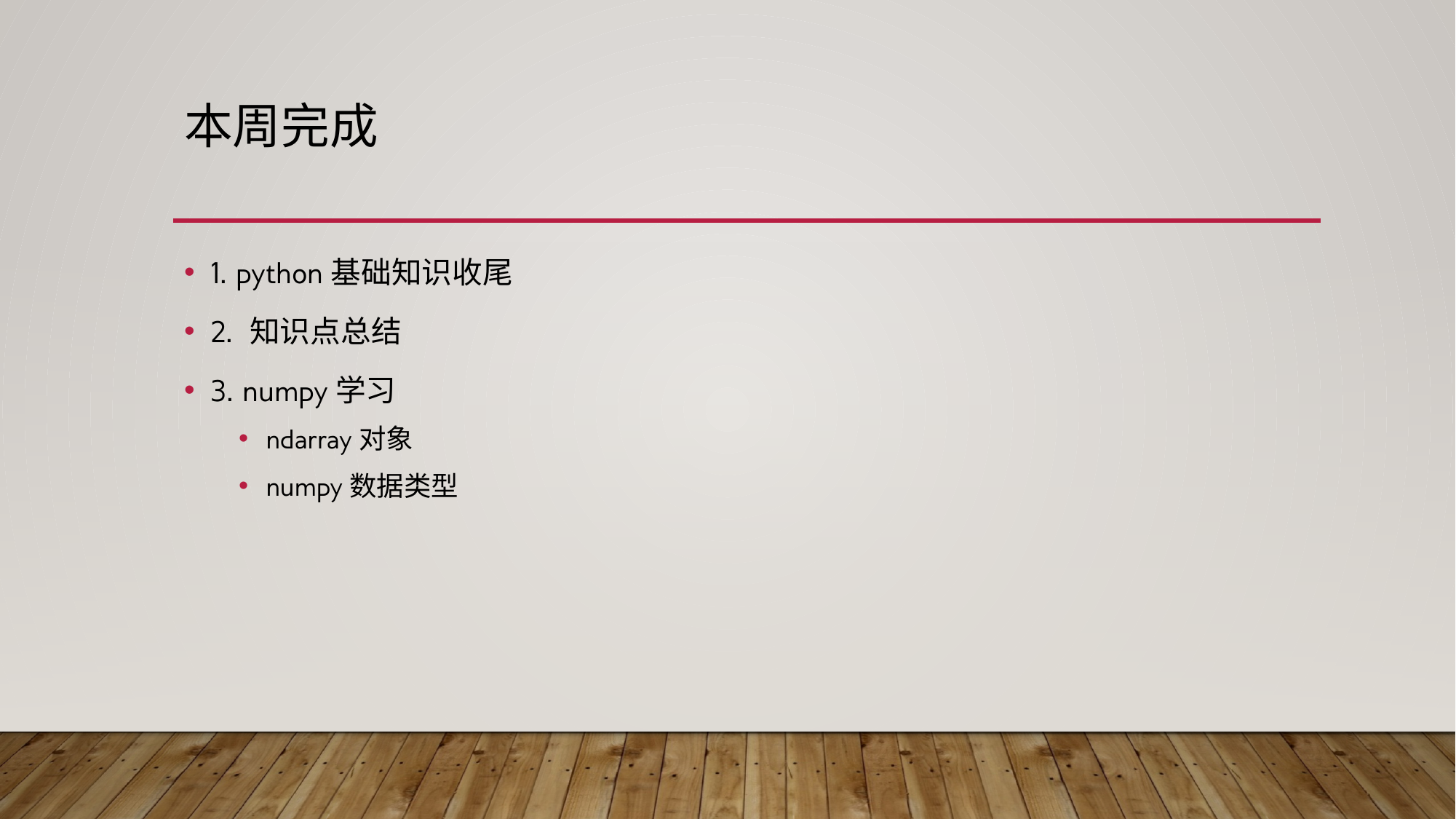

# 本周完成
1. python基础知识收尾
2. 知识点总结
3. numpy学习
ndarray对象
numpy数据类型